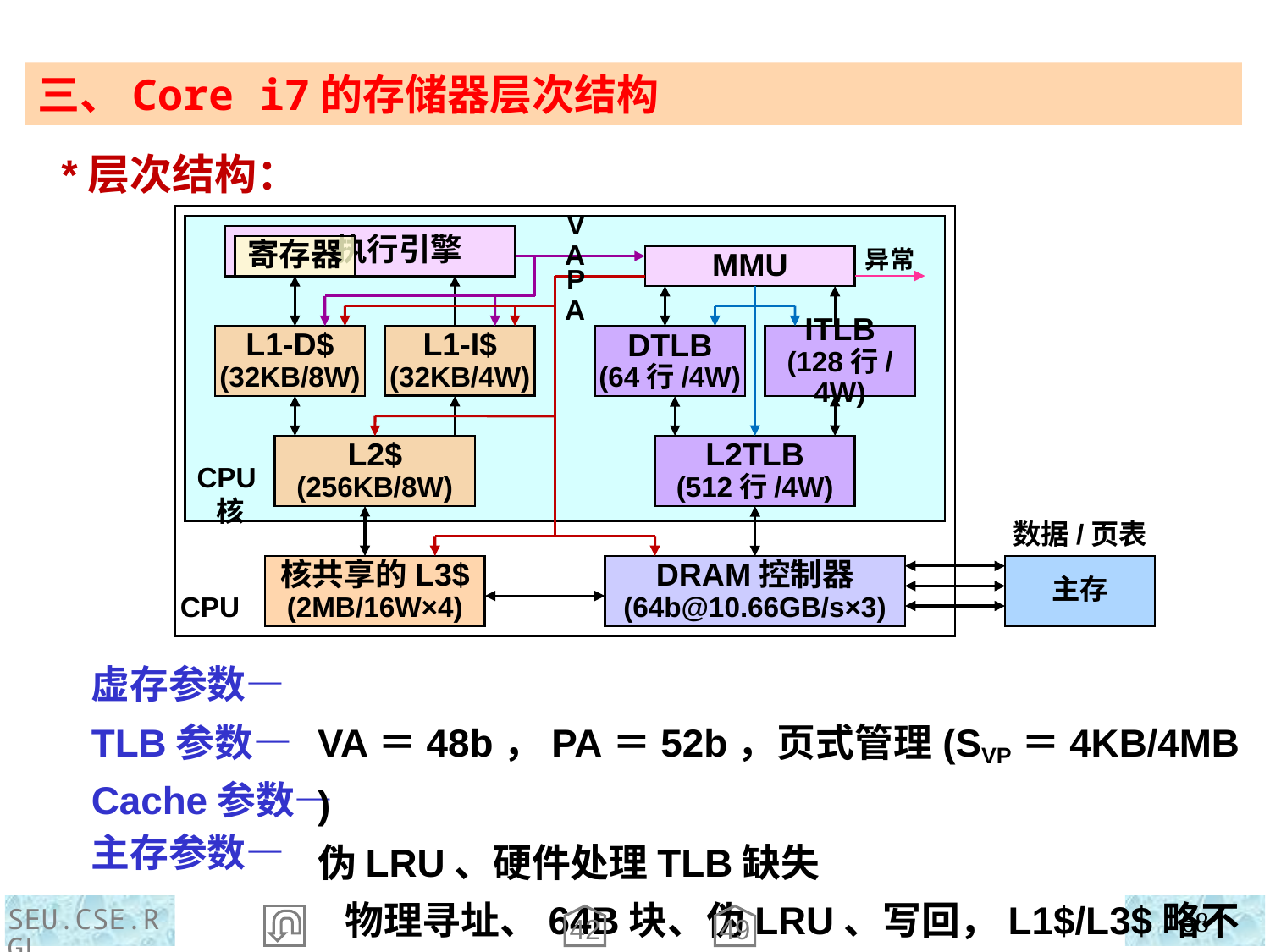

三、Core i7的存储器层次结构
  *层次结构：

     虚存参数—
     TLB参数—
     Cache参数—
     主存参数—

        执行引擎
VA
寄存器
MMU
异常
PA
L1-D$
(32KB/8W)
L1-I$
(32KB/4W)
DTLB
(64行/4W)
ITLB
(128行/4W)
L2TLB
(512行/4W)
L2$
(256KB/8W)
CPU核
数据/页表
DRAM控制器
(64b@10.66GB/s×3)
核共享的L3$
(2MB/16W×4)
主存
CPU
 VA＝48b，PA＝52b，页式管理(SVP＝4KB/4MB)
伪LRU、硬件处理TLB缺失
  物理寻址、64B块、伪LRU、写回，L1$/L3$略不同
 DDR3，支持三通道方式
SEU.CSE.RGL
68

42
49